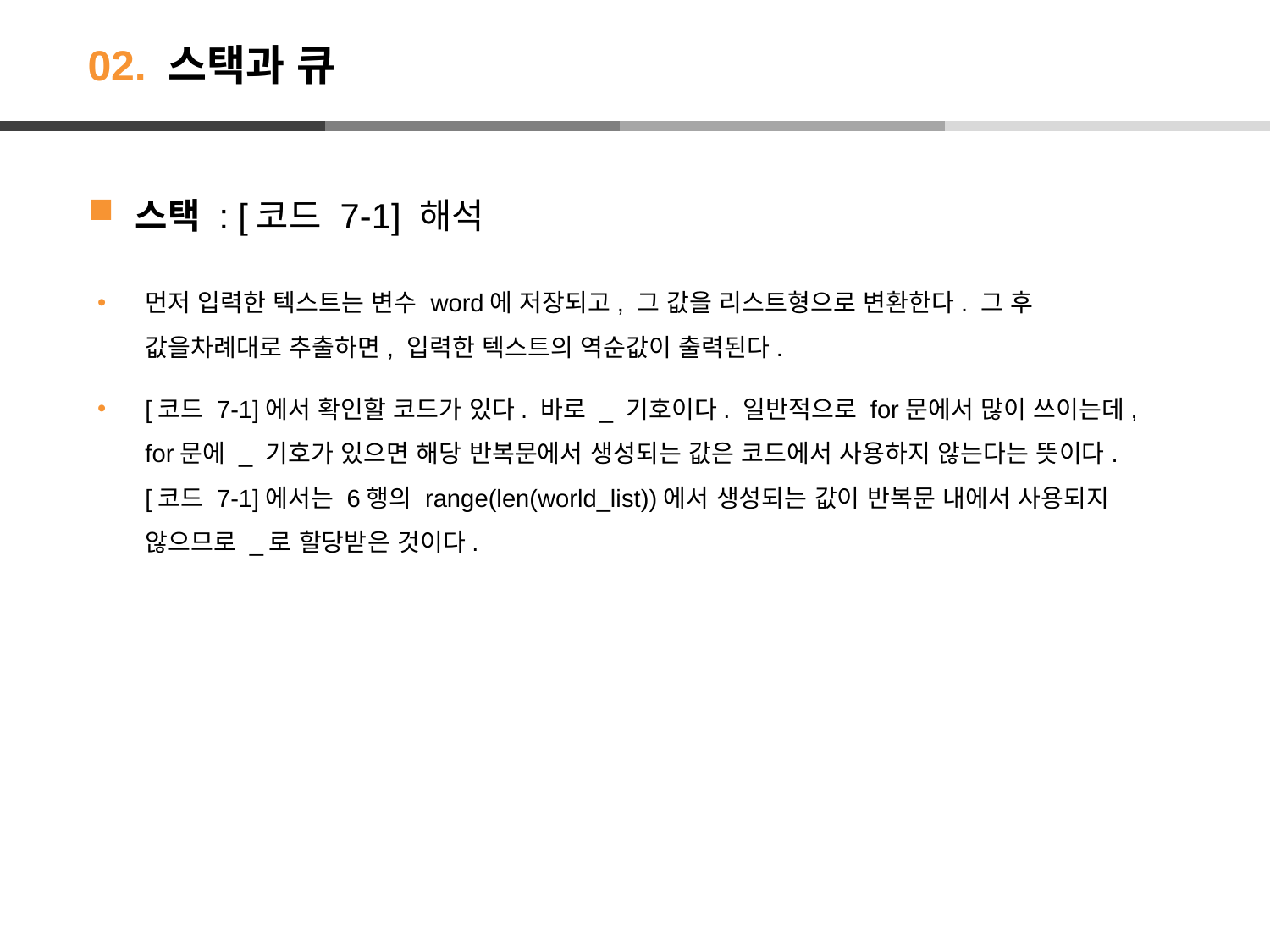

# 02. 스택과 큐
스택 : [코드 7-1] 해석
먼저 입력한 텍스트는 변수 word에 저장되고, 그 값을 리스트형으로 변환한다. 그 후 값을차례대로 추출하면, 입력한 텍스트의 역순값이 출력된다.
[코드 7-1]에서 확인할 코드가 있다. 바로 _ 기호이다. 일반적으로 for문에서 많이 쓰이는데, for문에 _ 기호가 있으면 해당 반복문에서 생성되는 값은 코드에서 사용하지 않는다는 뜻이다. [코드 7-1]에서는 6행의 range(len(world_list))에서 생성되는 값이 반복문 내에서 사용되지 않으므로 _로 할당받은 것이다.